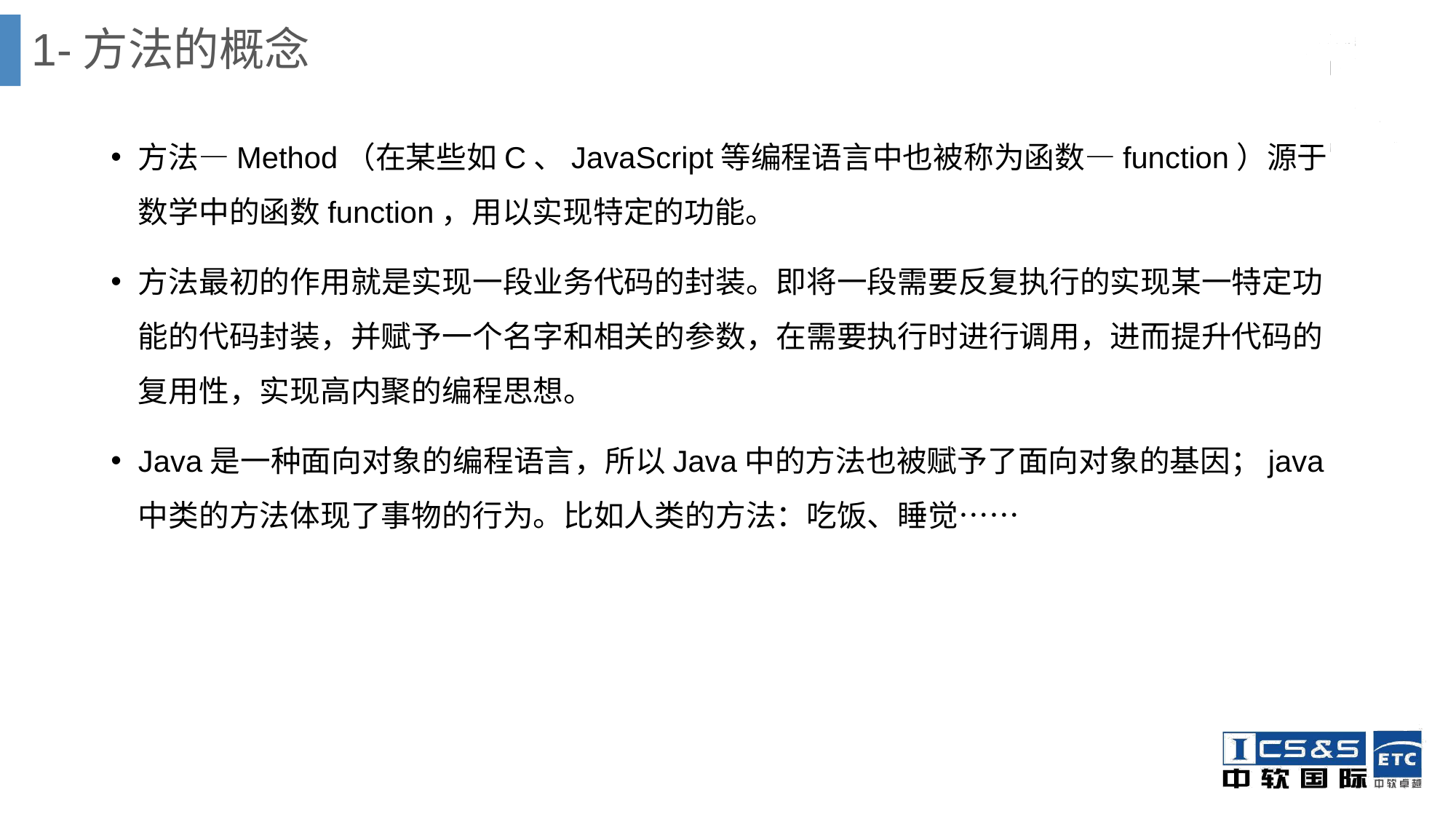

# 1-方法的概念
方法—Method（在某些如C、JavaScript等编程语言中也被称为函数—function）源于数学中的函数function，用以实现特定的功能。
方法最初的作用就是实现一段业务代码的封装。即将一段需要反复执行的实现某一特定功能的代码封装，并赋予一个名字和相关的参数，在需要执行时进行调用，进而提升代码的复用性，实现高内聚的编程思想。
Java是一种面向对象的编程语言，所以Java中的方法也被赋予了面向对象的基因；java中类的方法体现了事物的行为。比如人类的方法：吃饭、睡觉……